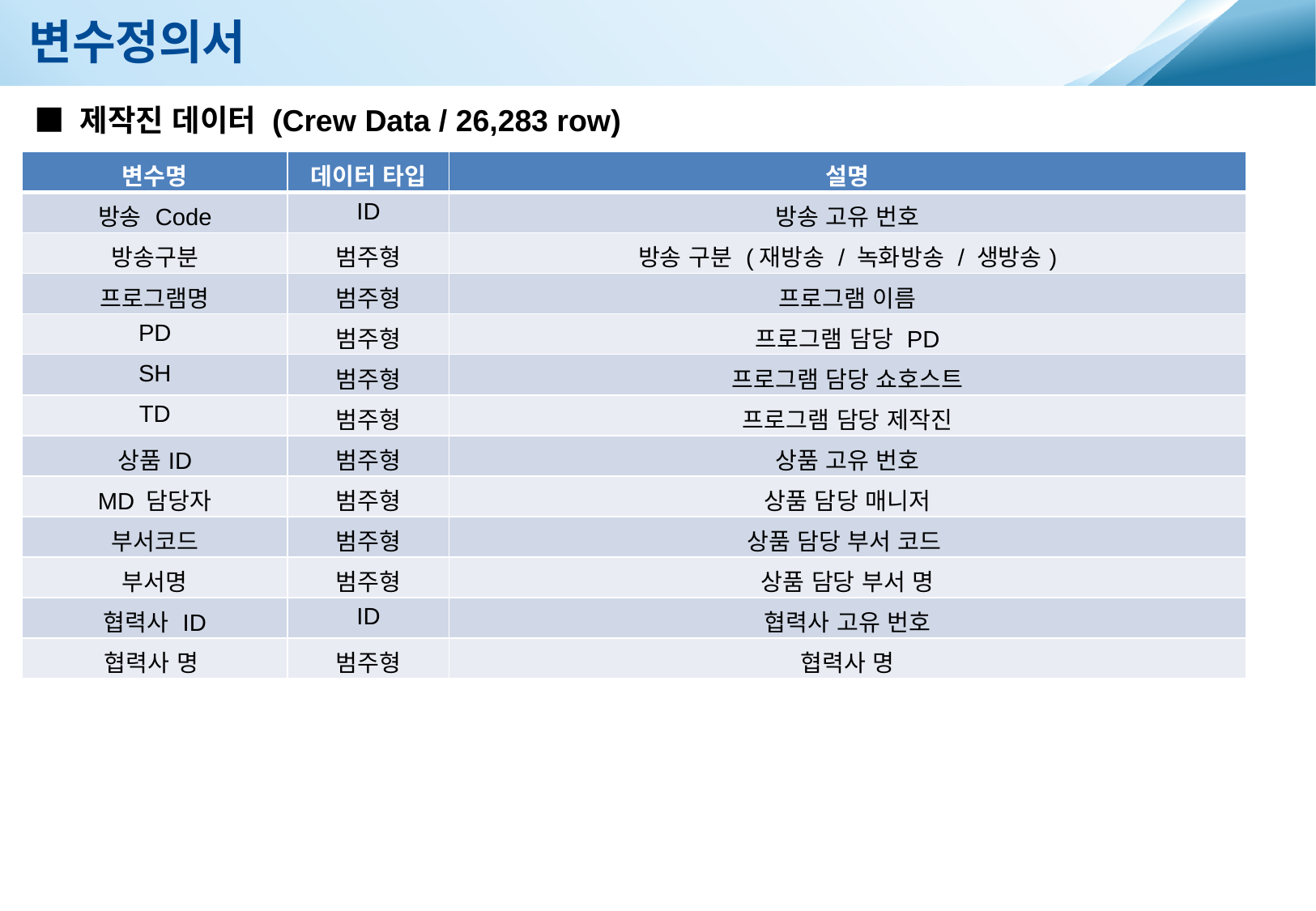

변수정의서
■ 제작진 데이터 (Crew Data / 26,283 row)
| 변수명 | 데이터 타입 | 설명 |
| --- | --- | --- |
| 방송 Code | ID | 방송 고유 번호 |
| 방송구분 | 범주형 | 방송 구분 (재방송 / 녹화방송 / 생방송) |
| 프로그램명 | 범주형 | 프로그램 이름 |
| PD | 범주형 | 프로그램 담당 PD |
| SH | 범주형 | 프로그램 담당 쇼호스트 |
| TD | 범주형 | 프로그램 담당 제작진 |
| 상품ID | 범주형 | 상품 고유 번호 |
| MD 담당자 | 범주형 | 상품 담당 매니저 |
| 부서코드 | 범주형 | 상품 담당 부서 코드 |
| 부서명 | 범주형 | 상품 담당 부서 명 |
| 협력사 ID | ID | 협력사 고유 번호 |
| 협력사 명 | 범주형 | 협력사 명 |